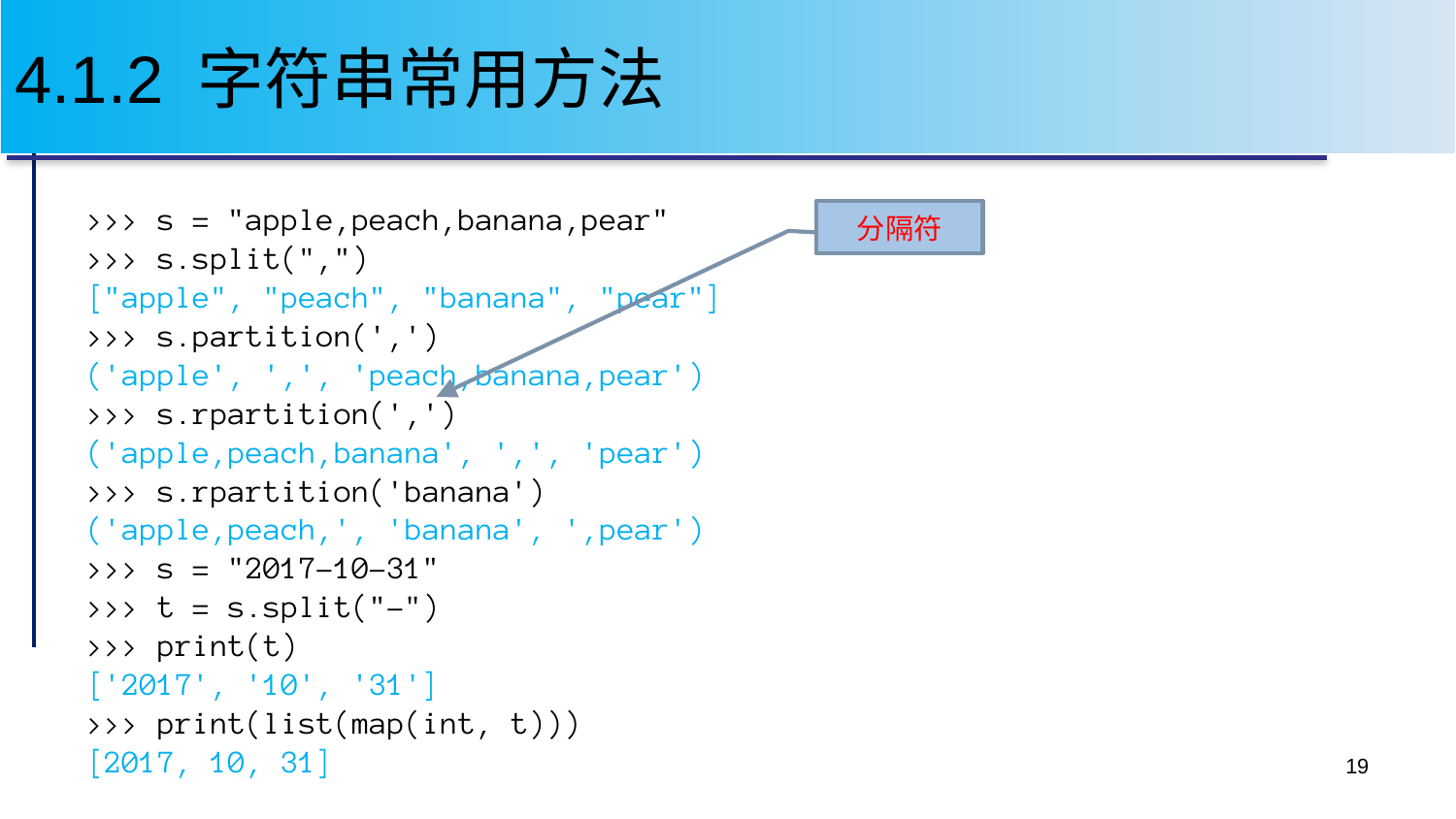

# 4.1.2 字符串常用方法
>>> s = "apple,peach,banana,pear"
>>> s.split(",")
["apple", "peach", "banana", "pear"]
>>> s.partition(',')
('apple', ',', 'peach,banana,pear')
>>> s.rpartition(',')
('apple,peach,banana', ',', 'pear')
>>> s.rpartition('banana')
('apple,peach,', 'banana', ',pear')
>>> s = "2017-10-31"
>>> t = s.split("-")
>>> print(t)
['2017', '10', '31']
>>> print(list(map(int, t)))
[2017, 10, 31]
分隔符
19